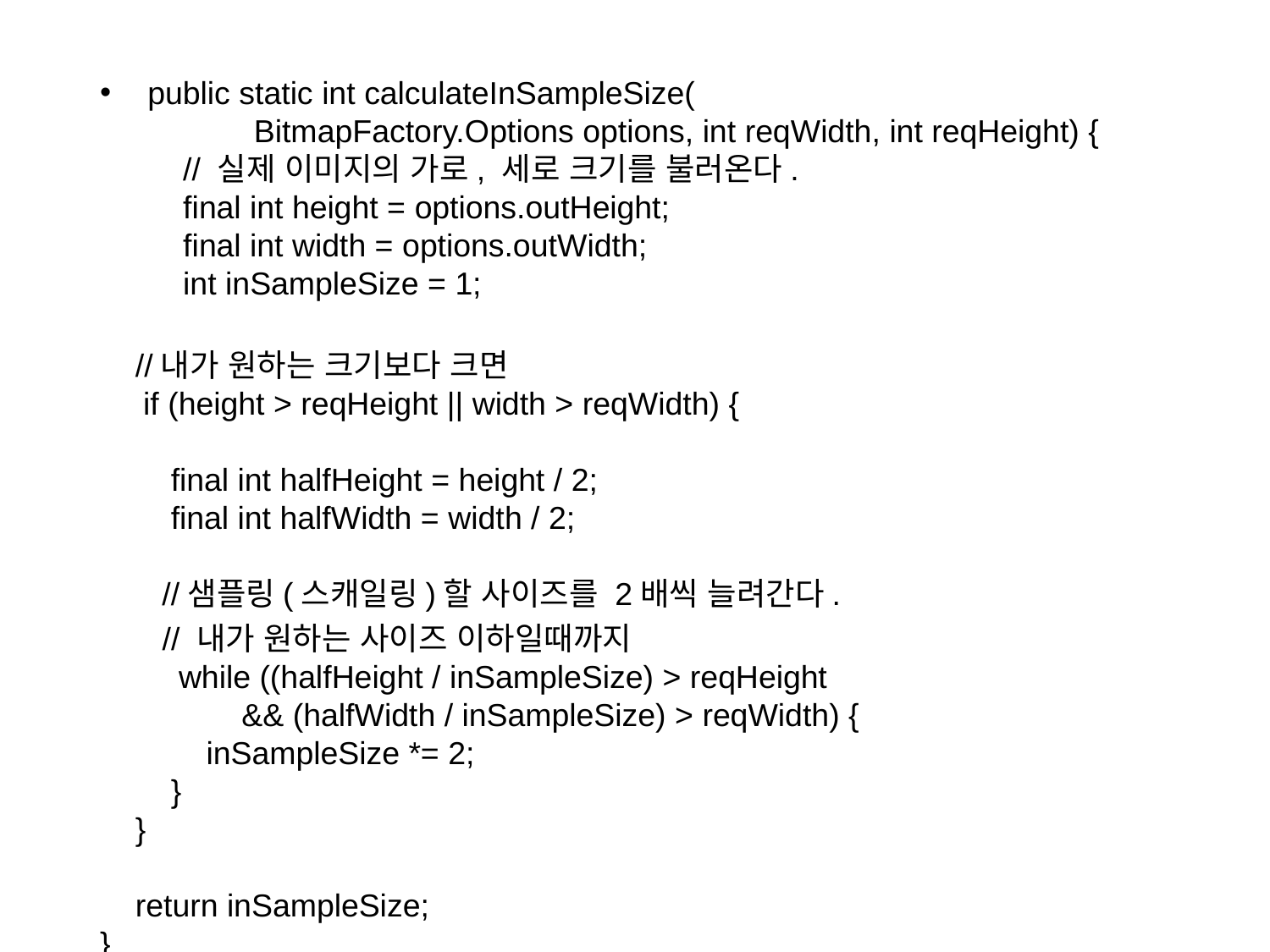

public static int calculateInSampleSize(
            BitmapFactory.Options options, int reqWidth, int reqHeight) {
    // 실제 이미지의 가로, 세로 크기를 불러온다.
    final int height = options.outHeight;
    final int width = options.outWidth;
    int inSampleSize = 1;
    //내가 원하는 크기보다 크면
    if (height > reqHeight || width > reqWidth) {
        final int halfHeight = height / 2;
        final int halfWidth = width / 2;
       //샘플링(스캐일링)할 사이즈를 2배씩 늘려간다.
       // 내가 원하는 사이즈 이하일때까지
        while ((halfHeight / inSampleSize) > reqHeight
                && (halfWidth / inSampleSize) > reqWidth) {
            inSampleSize *= 2;
        }
    }
    return inSampleSize;
}